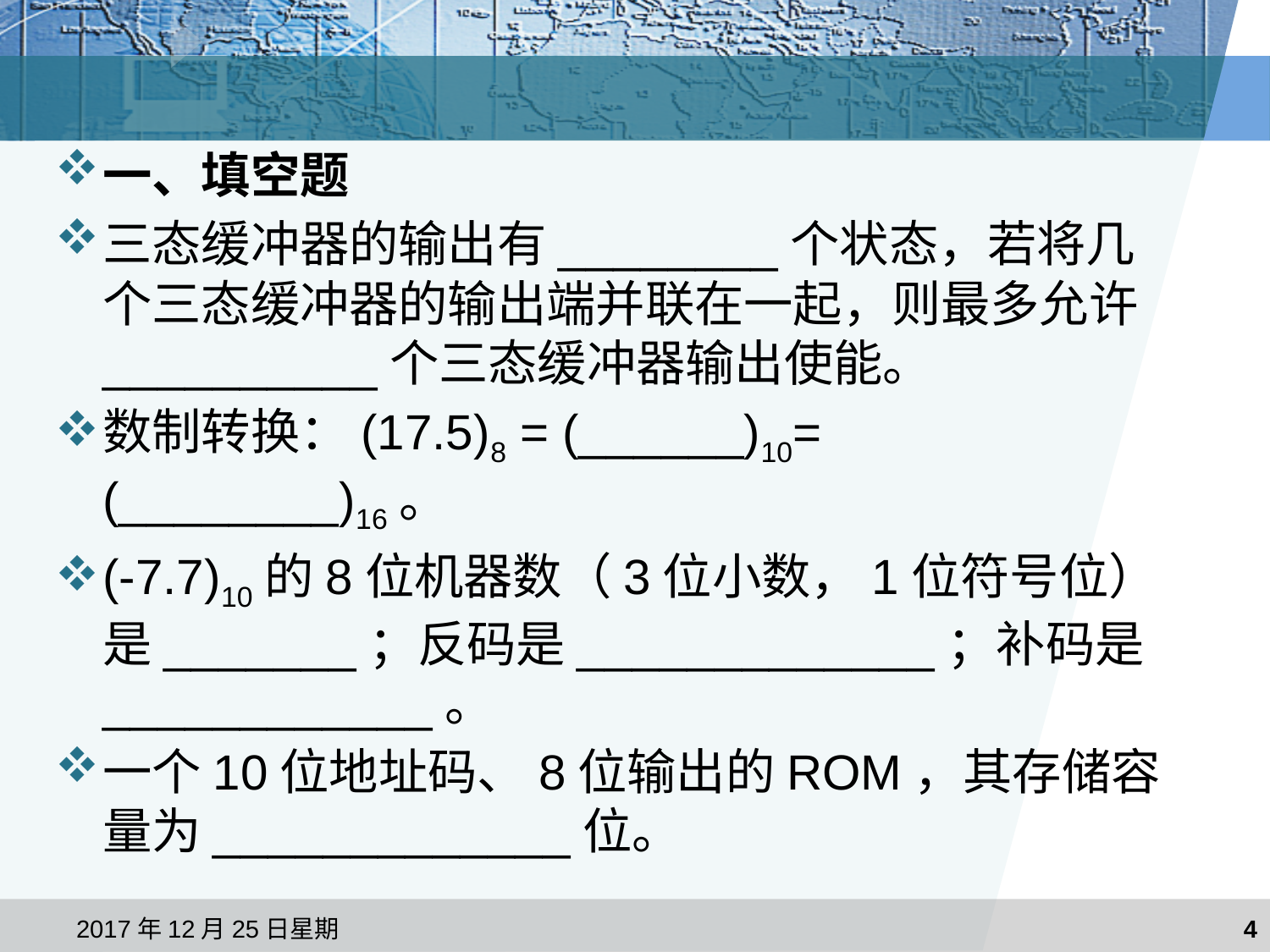

一、填空题
三态缓冲器的输出有________个状态，若将几个三态缓冲器的输出端并联在一起，则最多允许__________个三态缓冲器输出使能。
数制转换：(17.5)8 = (______)10= (________)16。
(-7.7)10的8位机器数（3位小数，1位符号位）是_______；反码是_____________；补码是____________。
一个10位地址码、8位输出的ROM，其存储容量为_____________位。
2017年12月25日星期一
4